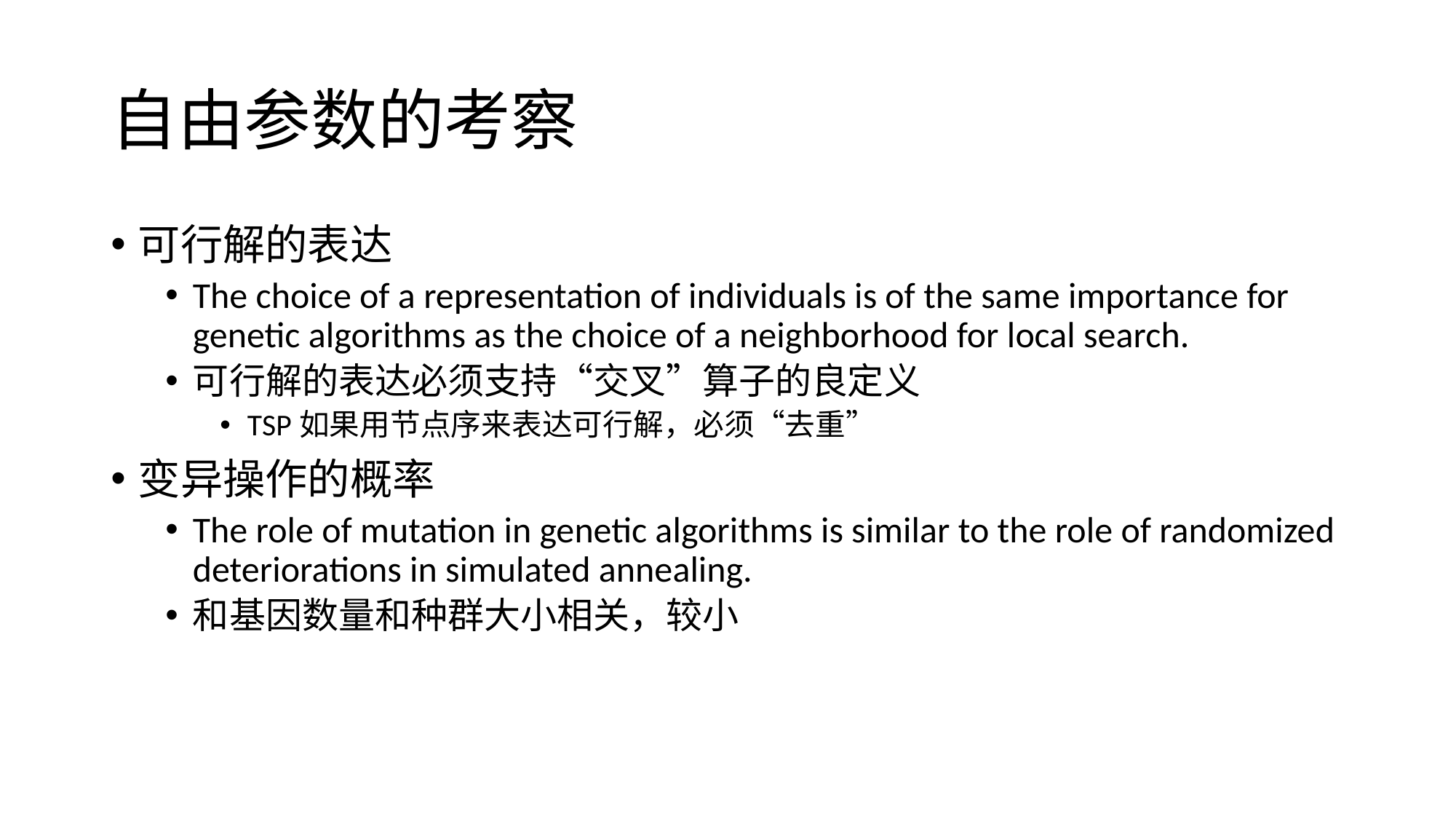

# 自由参数的考察
可行解的表达
The choice of a representation of individuals is of the same importance for genetic algorithms as the choice of a neighborhood for local search.
可行解的表达必须支持“交叉”算子的良定义
TSP如果用节点序来表达可行解，必须“去重”
变异操作的概率
The role of mutation in genetic algorithms is similar to the role of randomized deteriorations in simulated annealing.
和基因数量和种群大小相关，较小